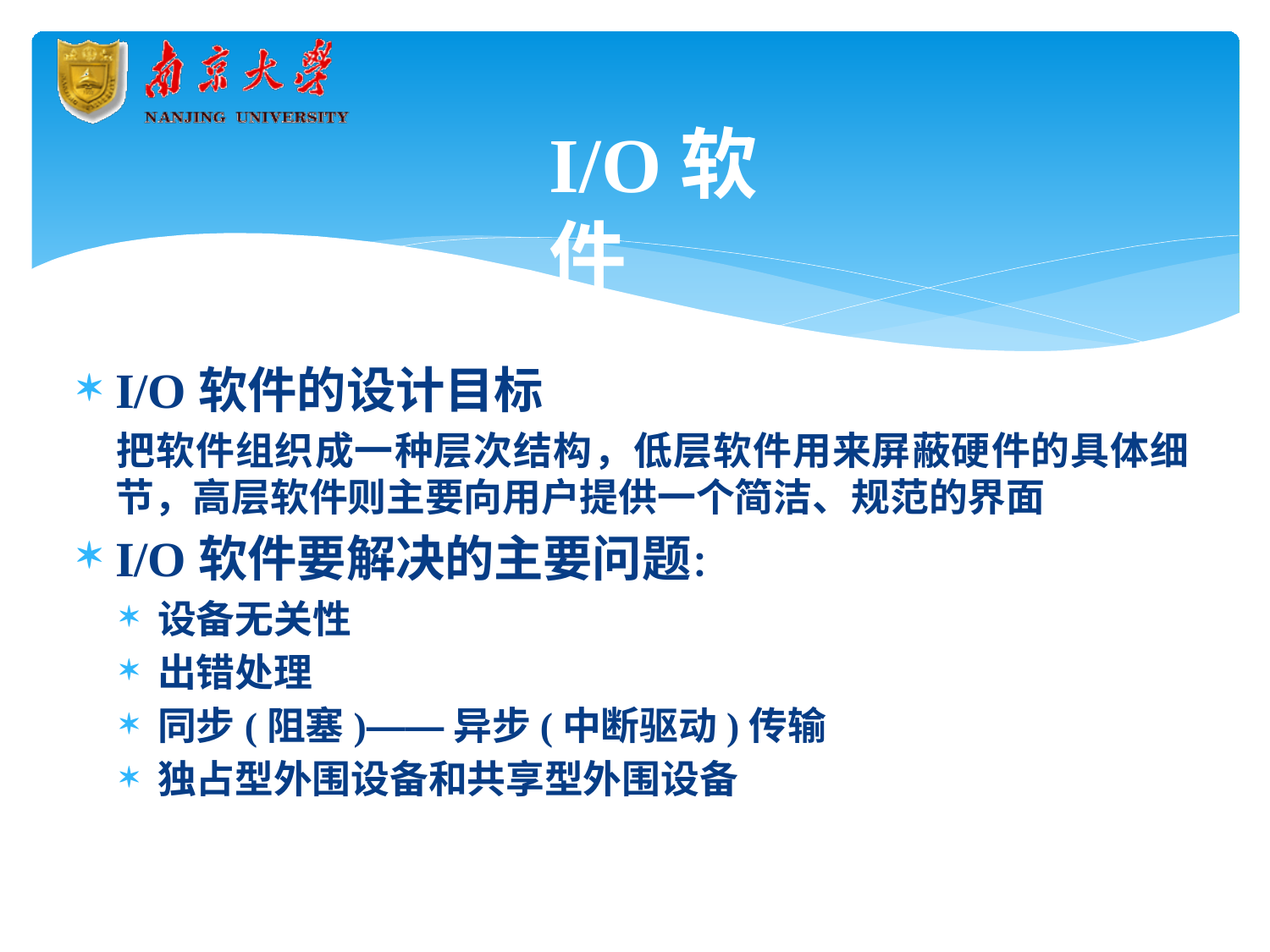

# I/O软件
I/O软件的设计目标
把软件组织成一种层次结构，低层软件用来屏蔽硬件的具体细 节，高层软件则主要向用户提供一个简洁、规范的界面
I/O软件要解决的主要问题：
设备无关性
出错处理
同步(阻塞)——异步(中断驱动)传输
独占型外围设备和共享型外围设备